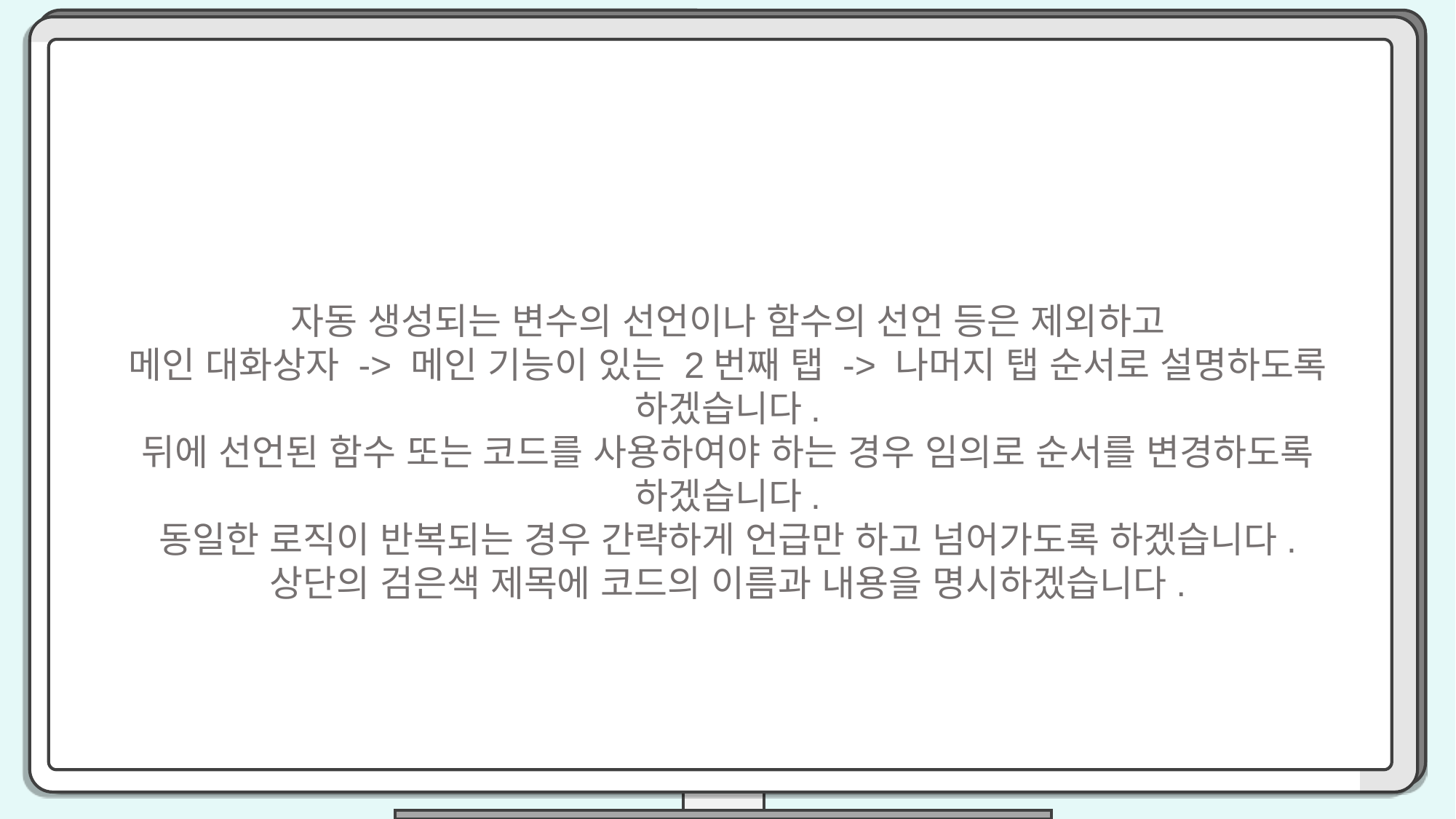

자동 생성되는 변수의 선언이나 함수의 선언 등은 제외하고
메인 대화상자 -> 메인 기능이 있는 2번째 탭 -> 나머지 탭 순서로 설명하도록 하겠습니다.
뒤에 선언된 함수 또는 코드를 사용하여야 하는 경우 임의로 순서를 변경하도록 하겠습니다.
동일한 로직이 반복되는 경우 간략하게 언급만 하고 넘어가도록 하겠습니다.
상단의 검은색 제목에 코드의 이름과 내용을 명시하겠습니다.